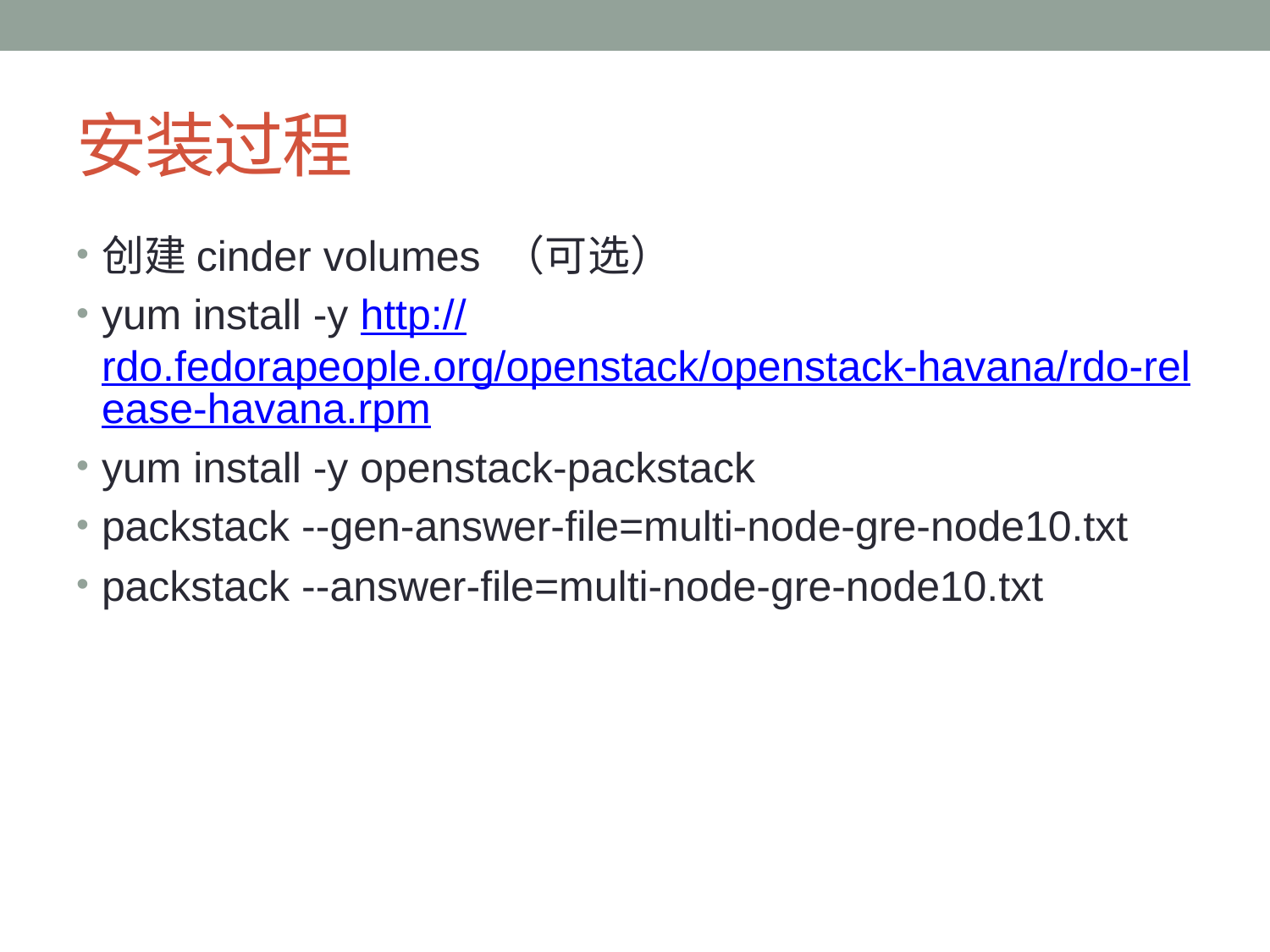

# 安装过程
创建cinder volumes （可选）
yum install -y http://rdo.fedorapeople.org/openstack/openstack-havana/rdo-release-havana.rpm
yum install -y openstack-packstack
packstack --gen-answer-file=multi-node-gre-node10.txt
packstack --answer-file=multi-node-gre-node10.txt